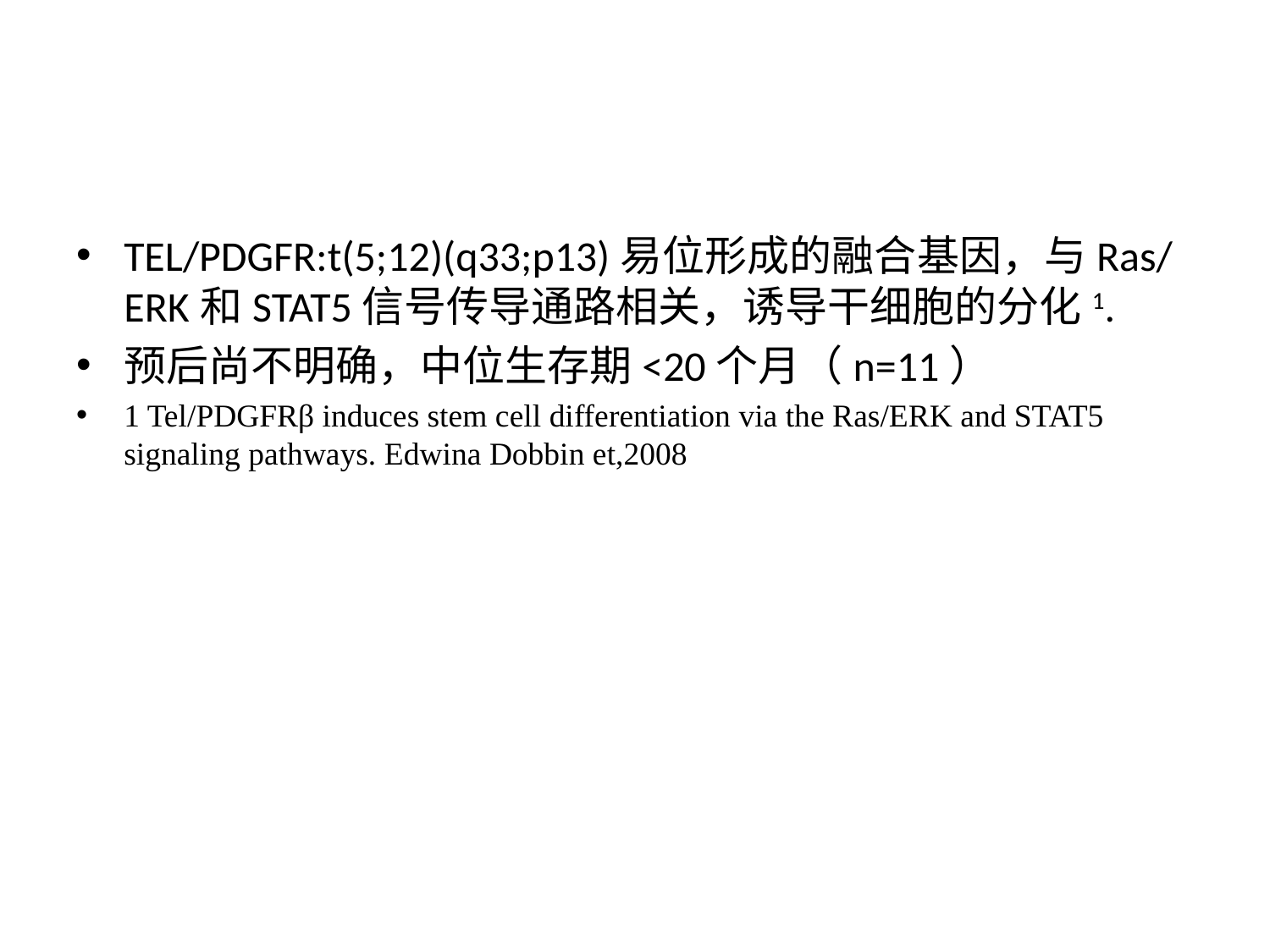

#
TEL/PDGFR:t(5;12)(q33;p13)易位形成的融合基因，与Ras/ERK和STAT5信号传导通路相关，诱导干细胞的分化1.
预后尚不明确，中位生存期<20个月（n=11）
1 Tel/PDGFRβ induces stem cell differentiation via the Ras/ERK and STAT5 signaling pathways. Edwina Dobbin et,2008